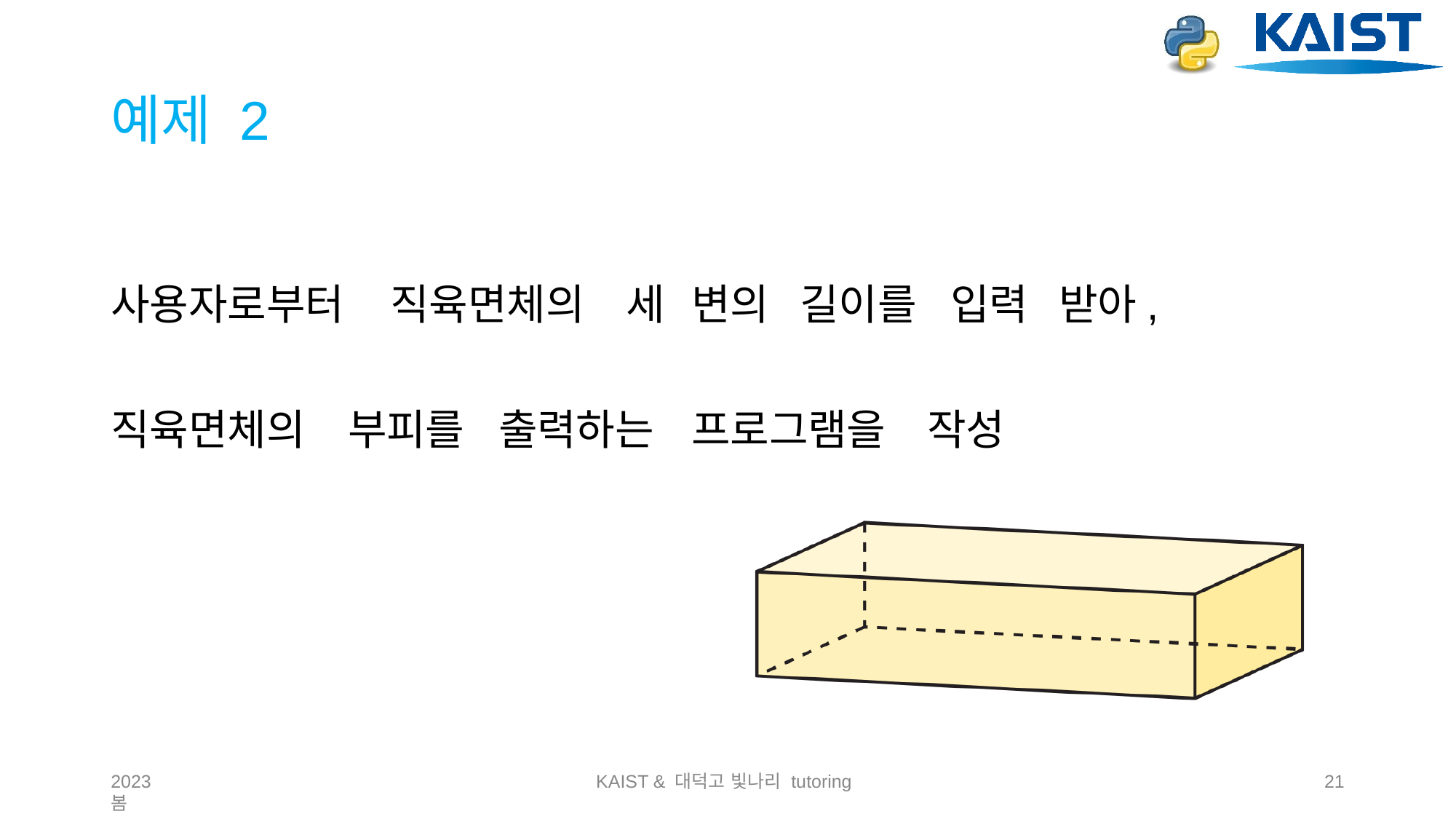

# 예제 2
사용자로부터	직육면체의	세	변의	길이를	입력	받아,

직육면체의	부피를	출력하는	프로그램을	작성

2023 봄
KAIST & 대덕고 빛나리 tutoring
21